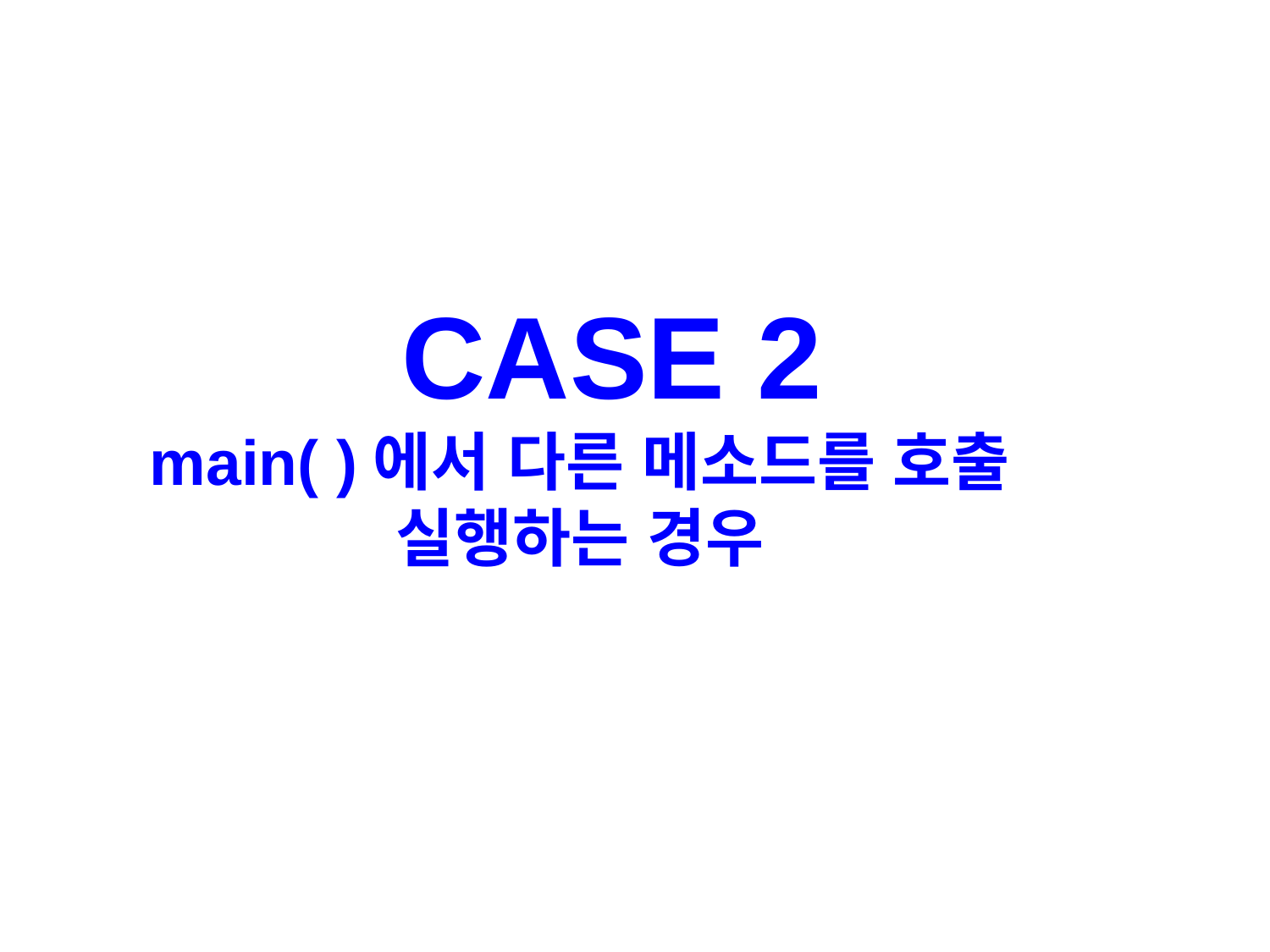

CASE 2
main( )에서 다른 메소드를 호출 실행하는 경우